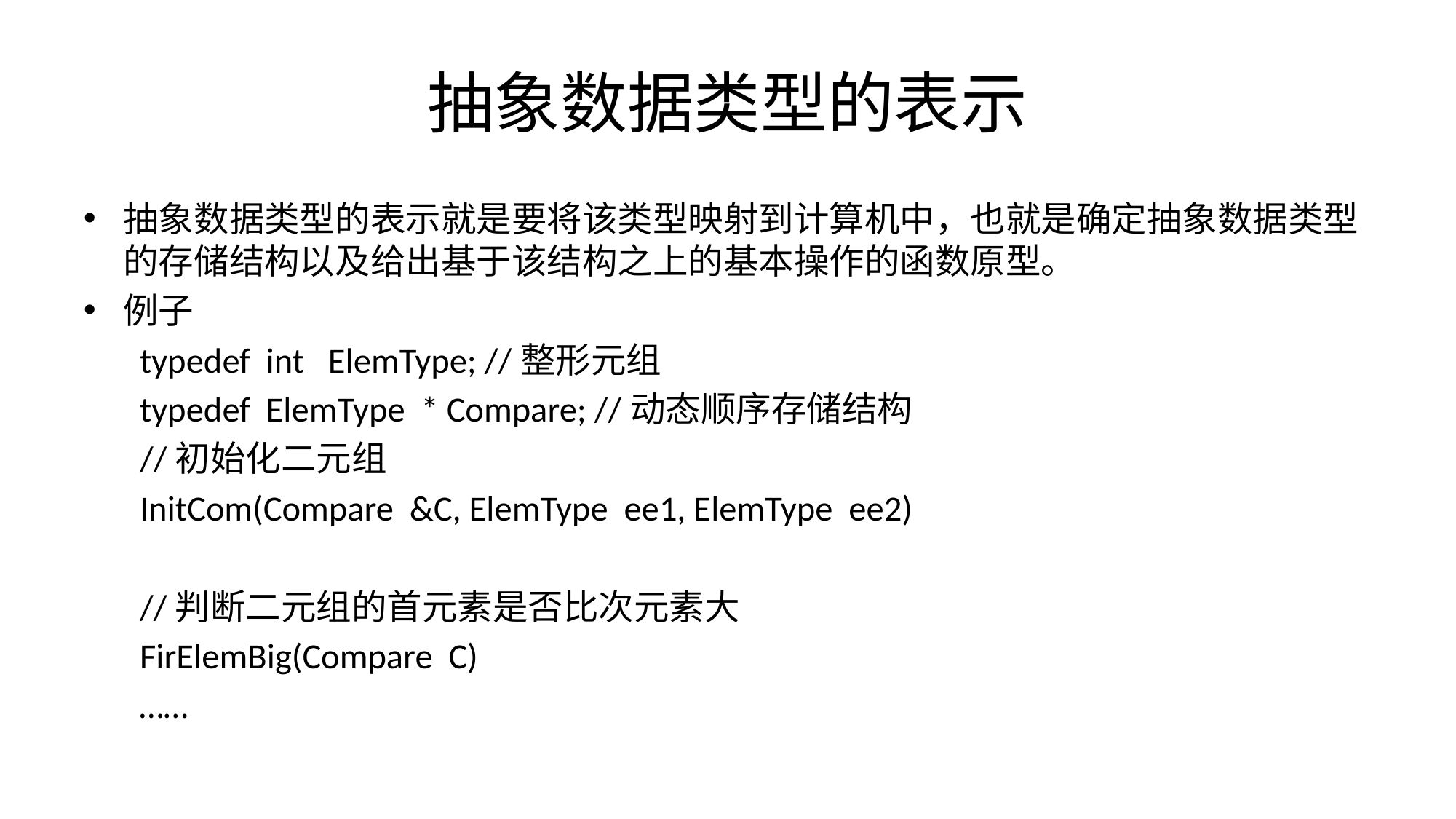

# 抽象数据类型的表示
抽象数据类型的表示就是要将该类型映射到计算机中，也就是确定抽象数据类型的存储结构以及给出基于该结构之上的基本操作的函数原型。
例子
       typedef  int   ElemType; //整形元组
       typedef  ElemType  * Compare; //动态顺序存储结构
       //初始化二元组
       InitCom(Compare  &C, ElemType  ee1, ElemType  ee2)

       //判断二元组的首元素是否比次元素大
       FirElemBig(Compare  C)
       ……